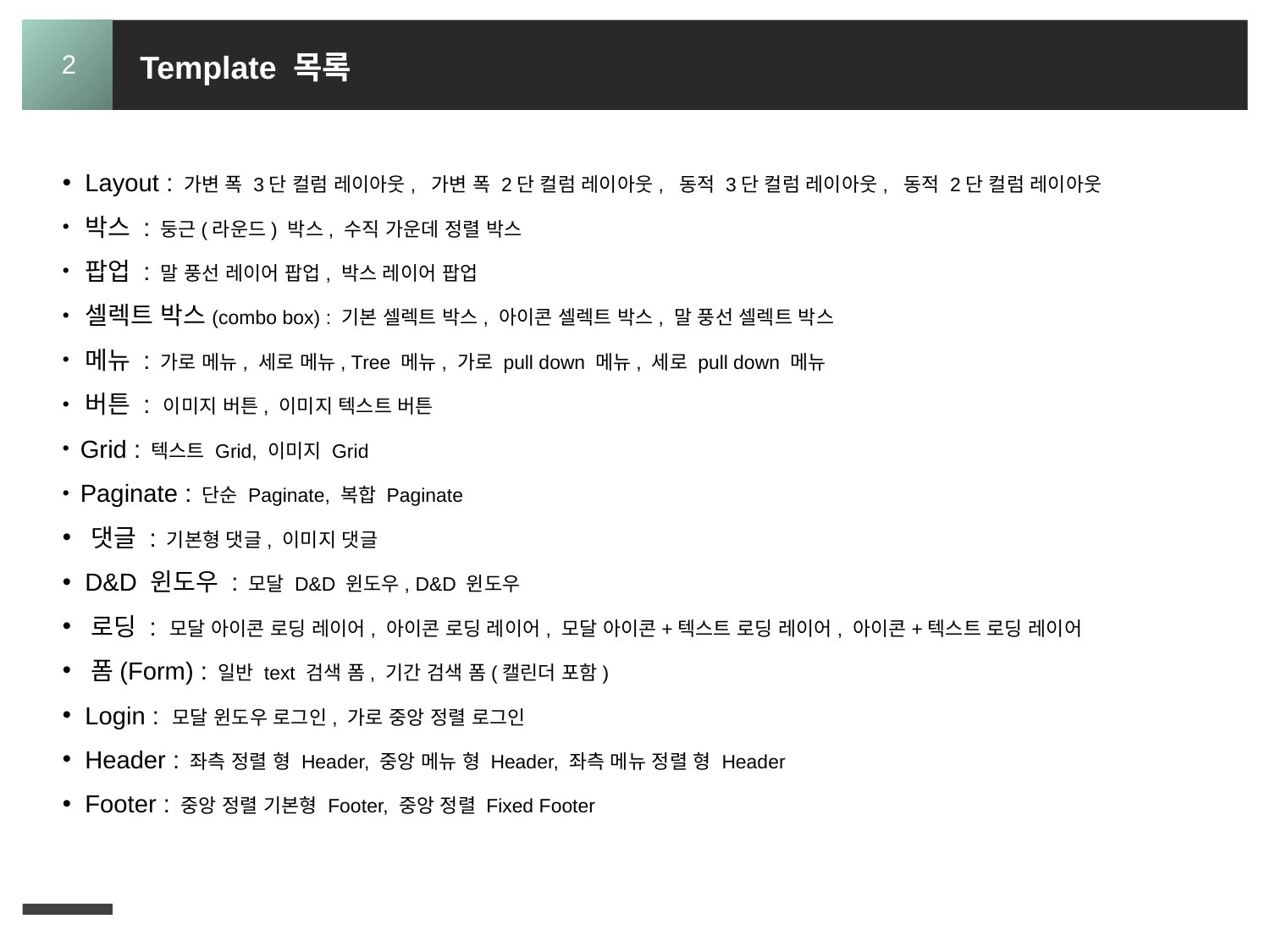

2
Template 목록
  Layout : 가변 폭 3단 컬럼 레이아웃,  가변 폭 2단 컬럼 레이아웃,  동적 3단 컬럼 레이아웃,  동적 2단 컬럼 레이아웃
  박스 : 둥근(라운드) 박스, 수직 가운데 정렬 박스
  팝업 : 말 풍선 레이어 팝업, 박스 레이어 팝업
  셀렉트 박스(combo box) : 기본 셀렉트 박스, 아이콘 셀렉트 박스, 말 풍선 셀렉트 박스
  메뉴 : 가로 메뉴, 세로 메뉴, Tree 메뉴, 가로 pull down 메뉴, 세로 pull down 메뉴
  버튼 : 이미지 버튼, 이미지 텍스트 버튼
  Grid : 텍스트 Grid, 이미지 Grid
  Paginate : 단순 Paginate, 복합 Paginate
  댓글 : 기본형 댓글, 이미지 댓글
  D&D 윈도우 : 모달 D&D 윈도우, D&D 윈도우
  로딩 : 모달 아이콘 로딩 레이어, 아이콘 로딩 레이어, 모달 아이콘+텍스트 로딩 레이어, 아이콘+텍스트 로딩 레이어
  폼(Form) : 일반 text 검색 폼, 기간 검색 폼(캘린더 포함)
  Login : 모달 윈도우 로그인, 가로 중앙 정렬 로그인
  Header : 좌측 정렬 형 Header, 중앙 메뉴 형 Header, 좌측 메뉴 정렬 형 Header
  Footer : 중앙 정렬 기본형 Footer, 중앙 정렬 Fixed Footer